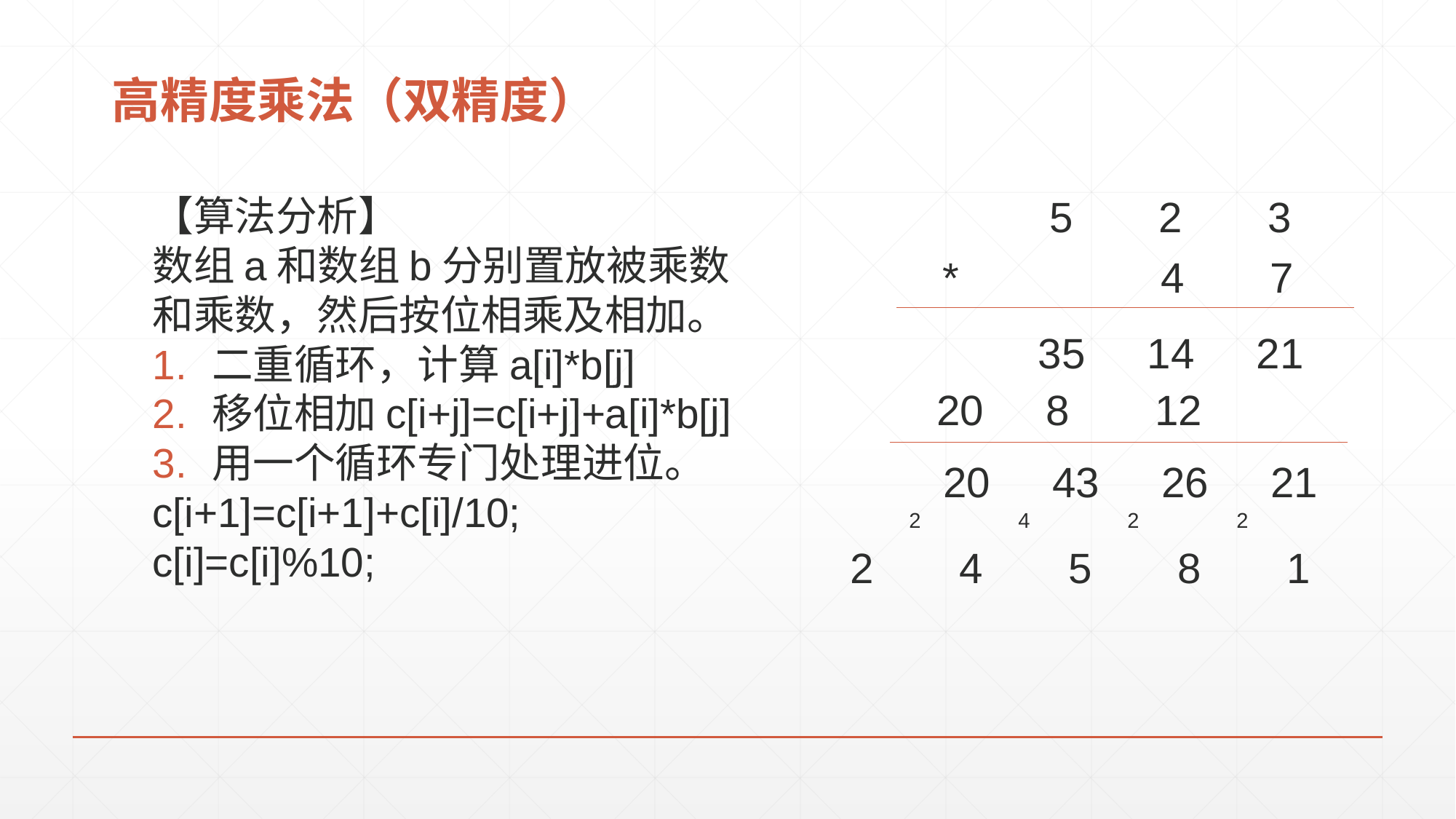

# 高精度乘法（双精度）
【算法分析】
数组a和数组b分别置放被乘数和乘数，然后按位相乘及相加。
二重循环，计算a[i]*b[j]
移位相加c[i+j]=c[i+j]+a[i]*b[j]
用一个循环专门处理进位。
c[i+1]=c[i+1]+c[i]/10;
c[i]=c[i]%10;

5	2	3
*		4	7
35	14	21
20	8	12
20	43	26	21
2	4	2	2
2	4	5	8	1